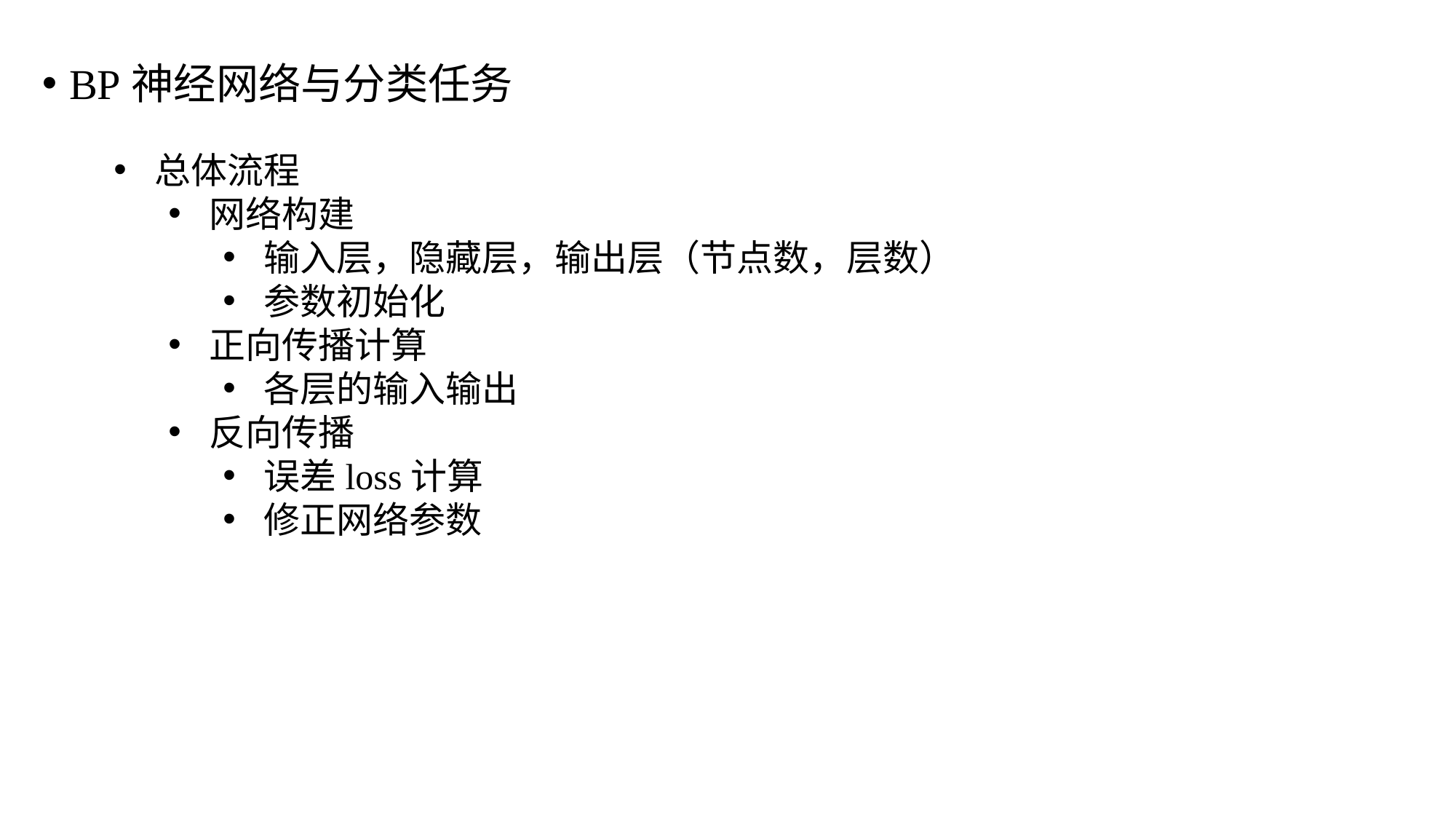

BP神经网络与分类任务
总体流程
网络构建
输入层，隐藏层，输出层（节点数，层数）
参数初始化
正向传播计算
各层的输入输出
反向传播
误差loss计算
修正网络参数